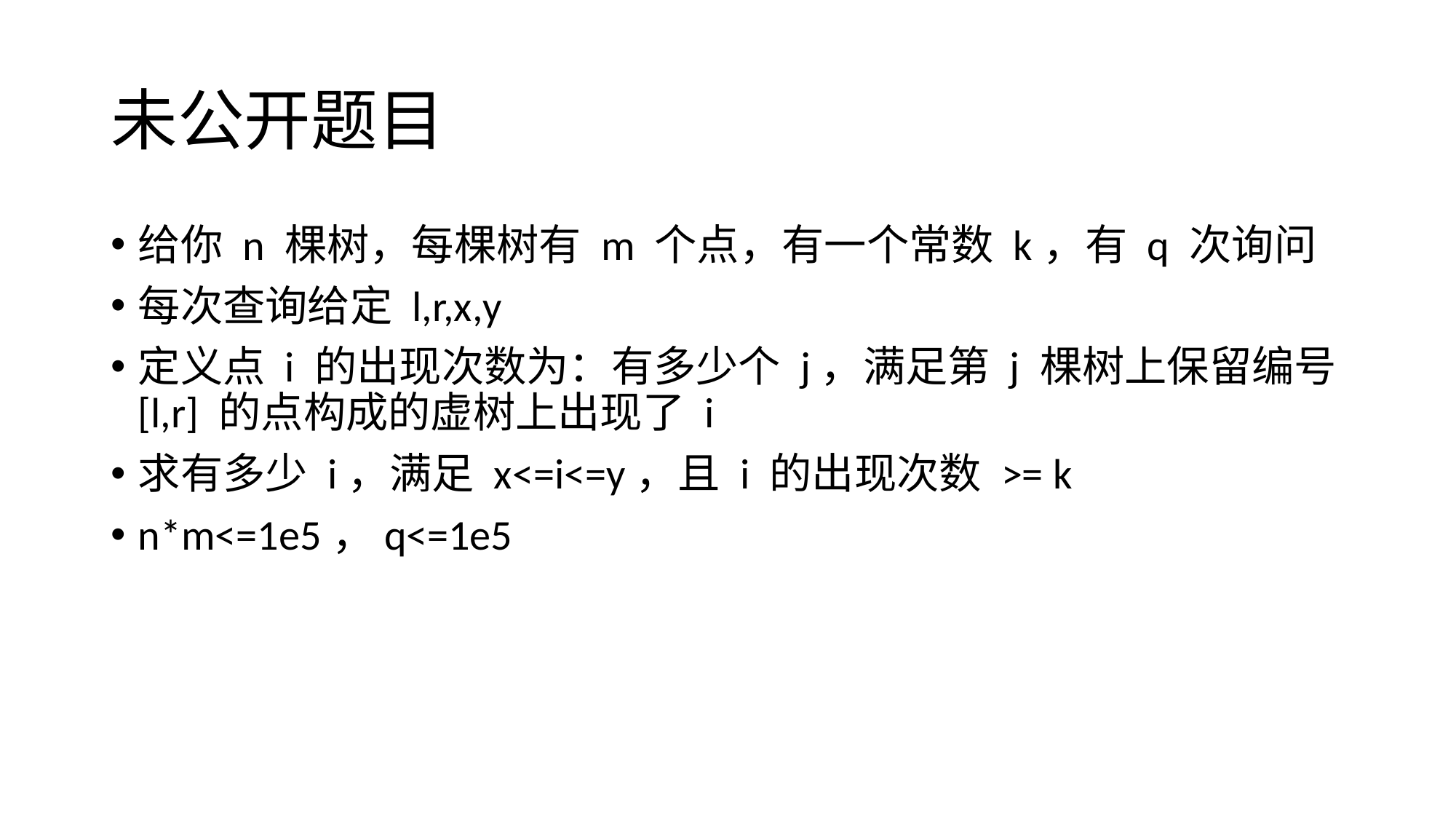

# 未公开题目
给你 n 棵树，每棵树有 m 个点，有一个常数 k，有 q 次询问
每次查询给定 l,r,x,y
定义点 i 的出现次数为：有多少个 j，满足第 j 棵树上保留编号 [l,r] 的点构成的虚树上出现了 i
求有多少 i，满足 x<=i<=y，且 i 的出现次数 >= k
n*m<=1e5，q<=1e5